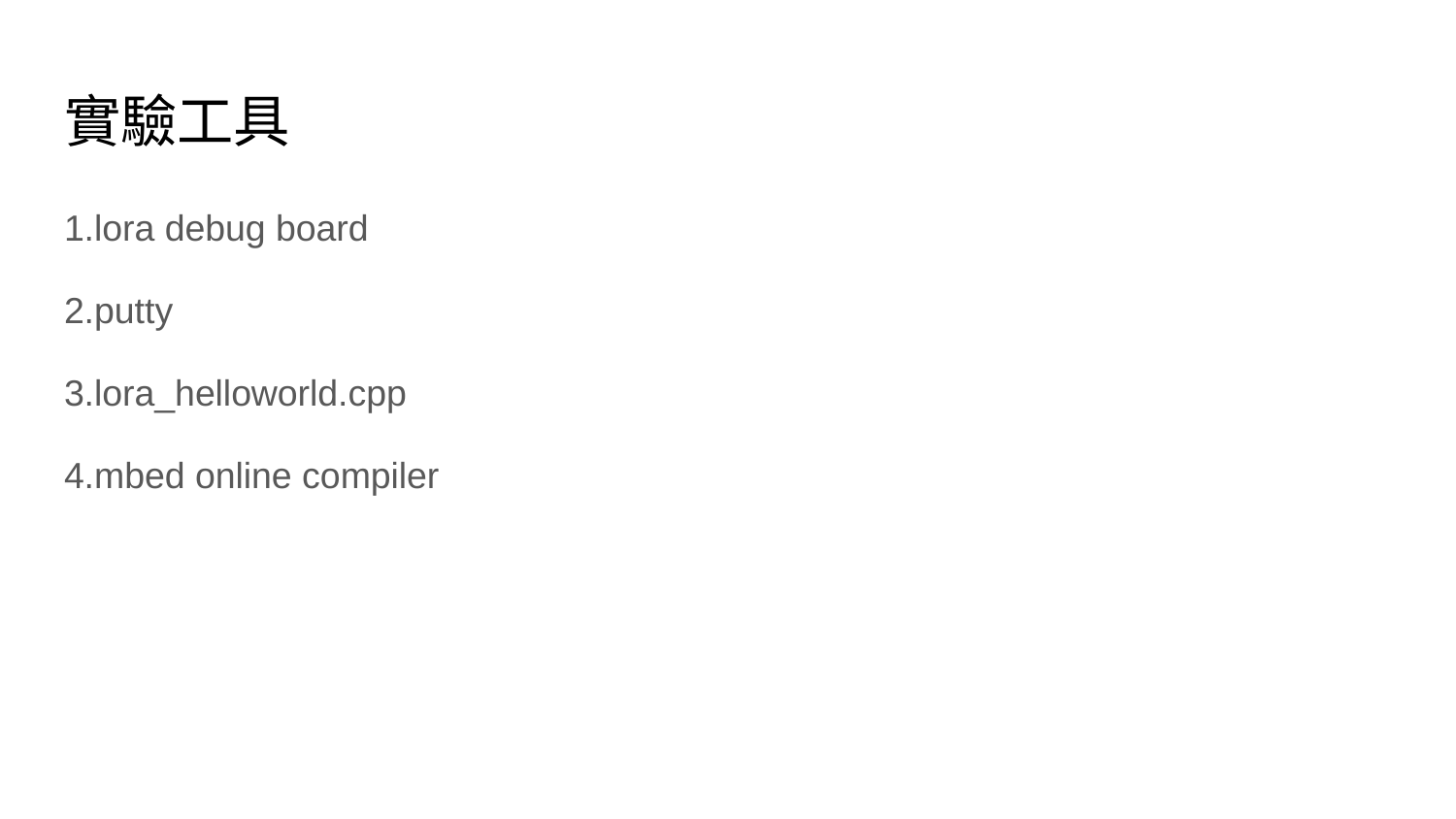

# 實驗工具
1.lora debug board
2.putty
3.lora_helloworld.cpp
4.mbed online compiler